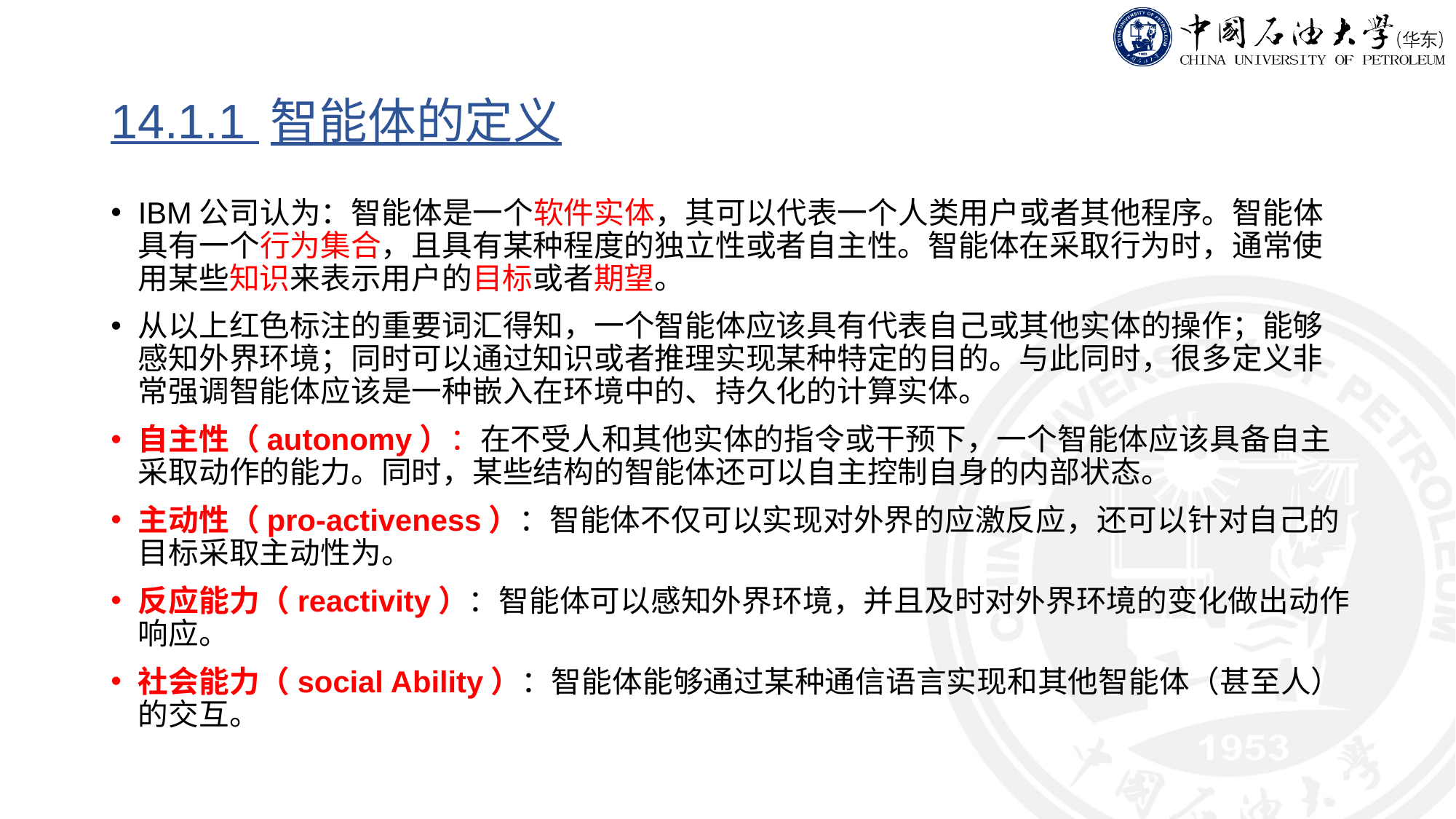

# 14.1.1 智能体的定义
IBM公司认为：智能体是一个软件实体，其可以代表一个人类用户或者其他程序。智能体具有一个行为集合，且具有某种程度的独立性或者自主性。智能体在采取行为时，通常使用某些知识来表示用户的目标或者期望。
从以上红色标注的重要词汇得知，一个智能体应该具有代表自己或其他实体的操作；能够感知外界环境；同时可以通过知识或者推理实现某种特定的目的。与此同时，很多定义非常强调智能体应该是一种嵌入在环境中的、持久化的计算实体。
自主性（autonomy）：在不受人和其他实体的指令或干预下，一个智能体应该具备自主采取动作的能力。同时，某些结构的智能体还可以自主控制自身的内部状态。
主动性（pro-activeness）：智能体不仅可以实现对外界的应激反应，还可以针对自己的目标采取主动性为。
反应能力（reactivity）：智能体可以感知外界环境，并且及时对外界环境的变化做出动作响应。
社会能力（social Ability）：智能体能够通过某种通信语言实现和其他智能体（甚至人）的交互。